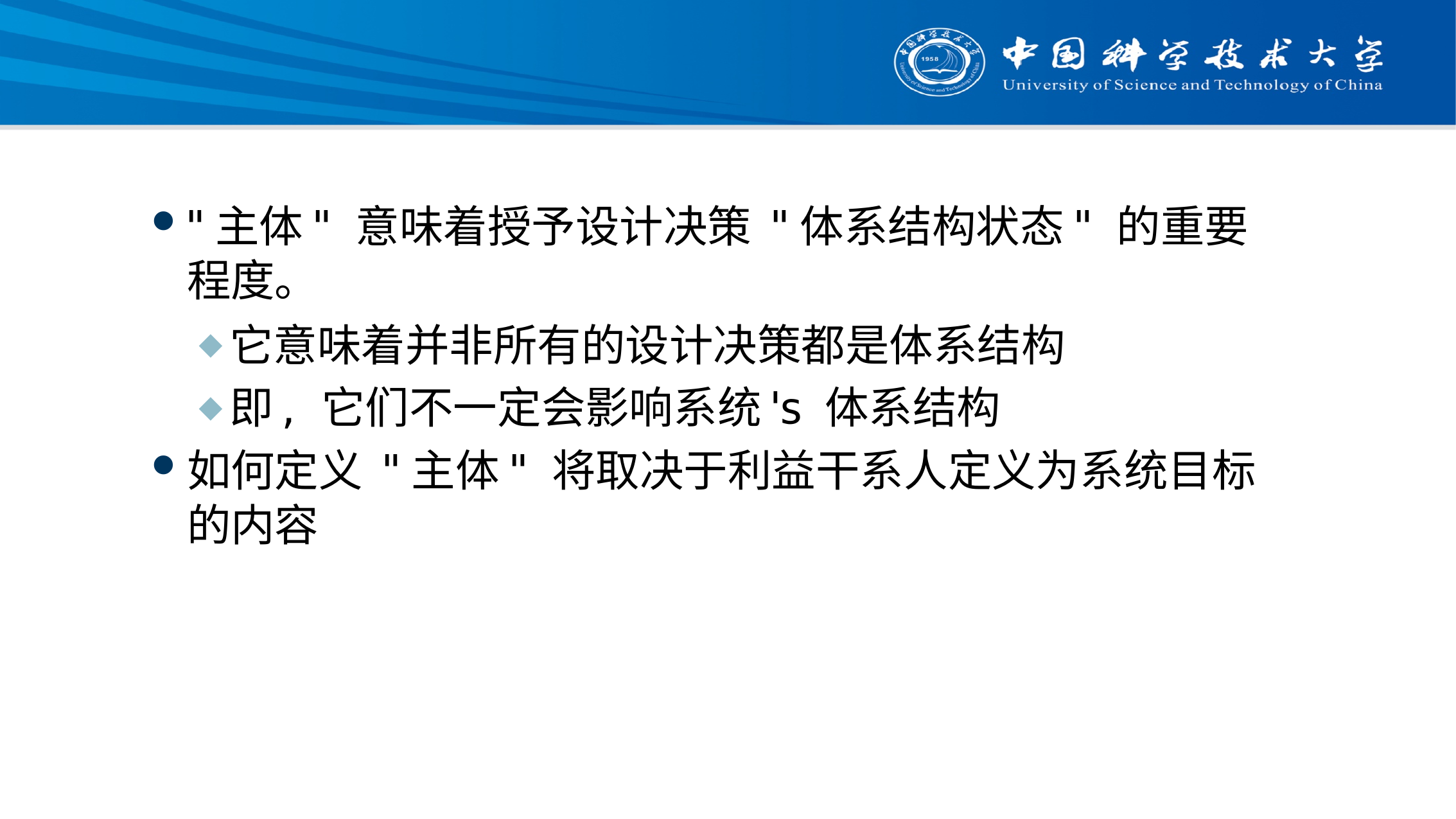

# 什么是 "校长"？
"主体" 意味着授予设计决策 "体系结构状态" 的重要程度。
它意味着并非所有的设计决策都是体系结构
即, 它们不一定会影响系统's 体系结构
如何定义 "主体" 将取决于利益干系人定义为系统目标的内容